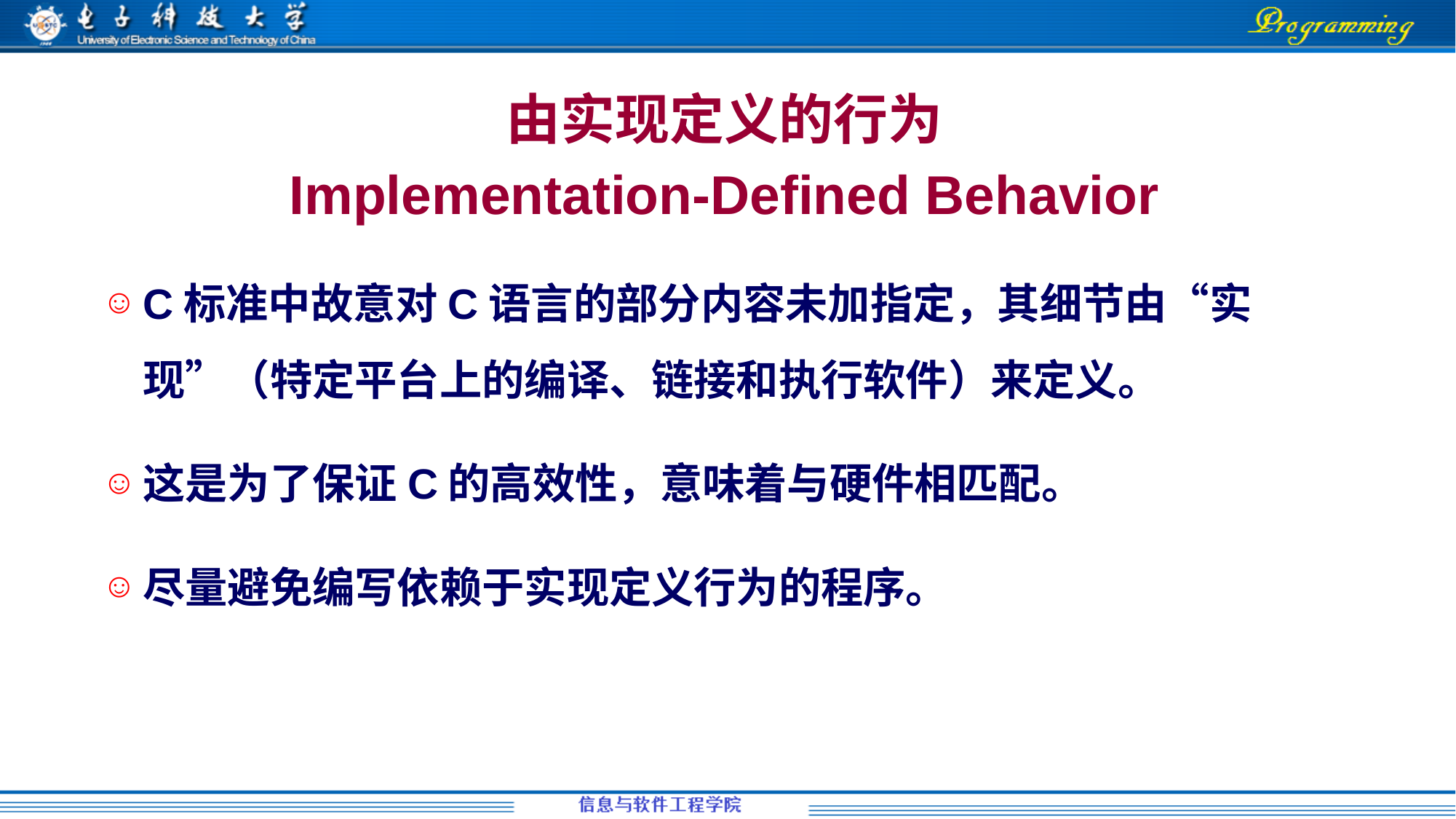

由实现定义的行为
Implementation-Defined Behavior
C标准中故意对C语言的部分内容未加指定，其细节由“实现”（特定平台上的编译、链接和执行软件）来定义。
这是为了保证C的高效性，意味着与硬件相匹配。
尽量避免编写依赖于实现定义行为的程序。